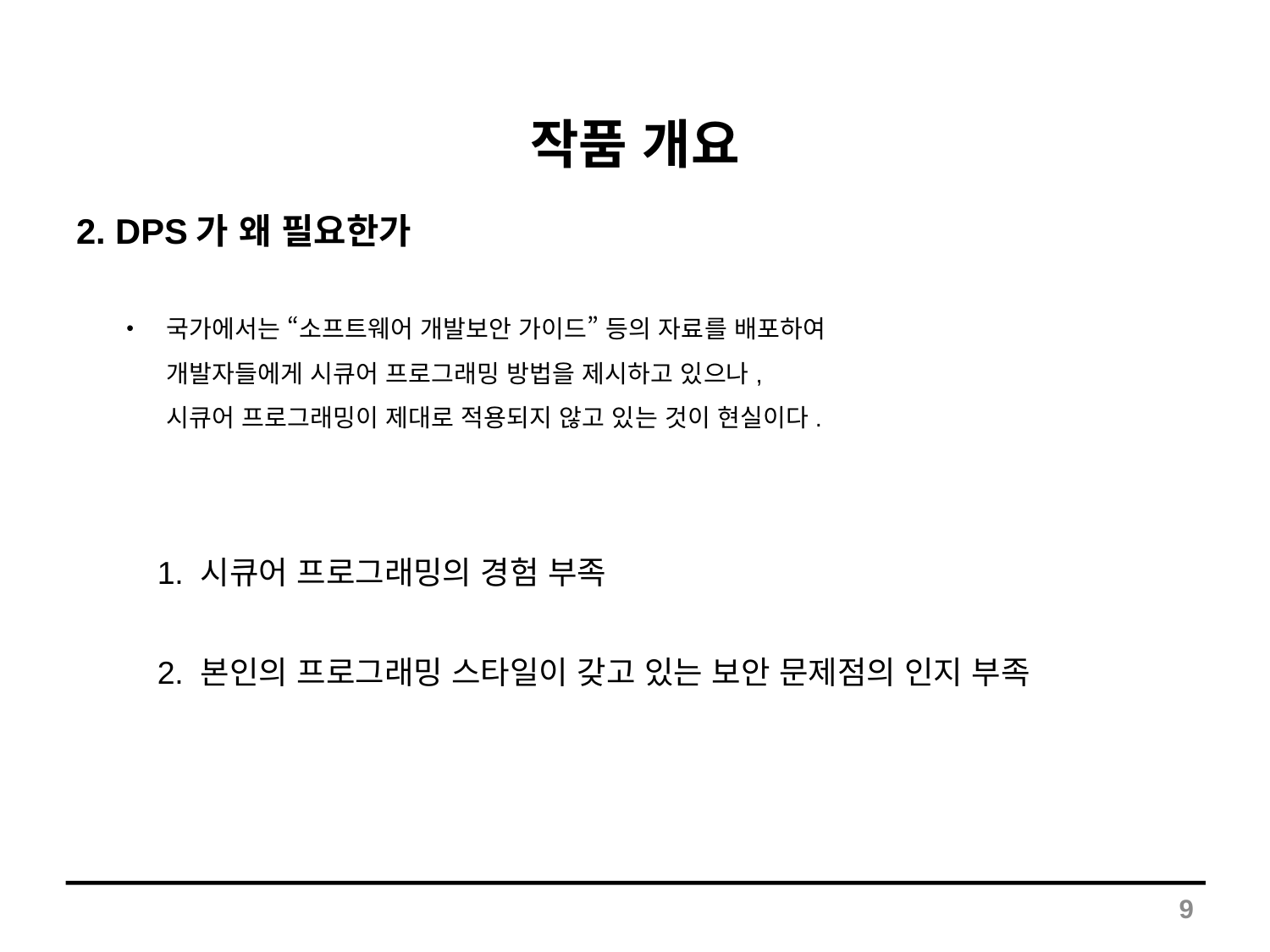

# 작품 개요
2. DPS가 왜 필요한가

국가에서는 “소프트웨어 개발보안 가이드” 등의 자료를 배포하여
개발자들에게 시큐어 프로그래밍 방법을 제시하고 있으나,
시큐어 프로그래밍이 제대로 적용되지 않고 있는 것이 현실이다.
1. 시큐어 프로그래밍의 경험 부족
2. 본인의 프로그래밍 스타일이 갖고 있는 보안 문제점의 인지 부족
9